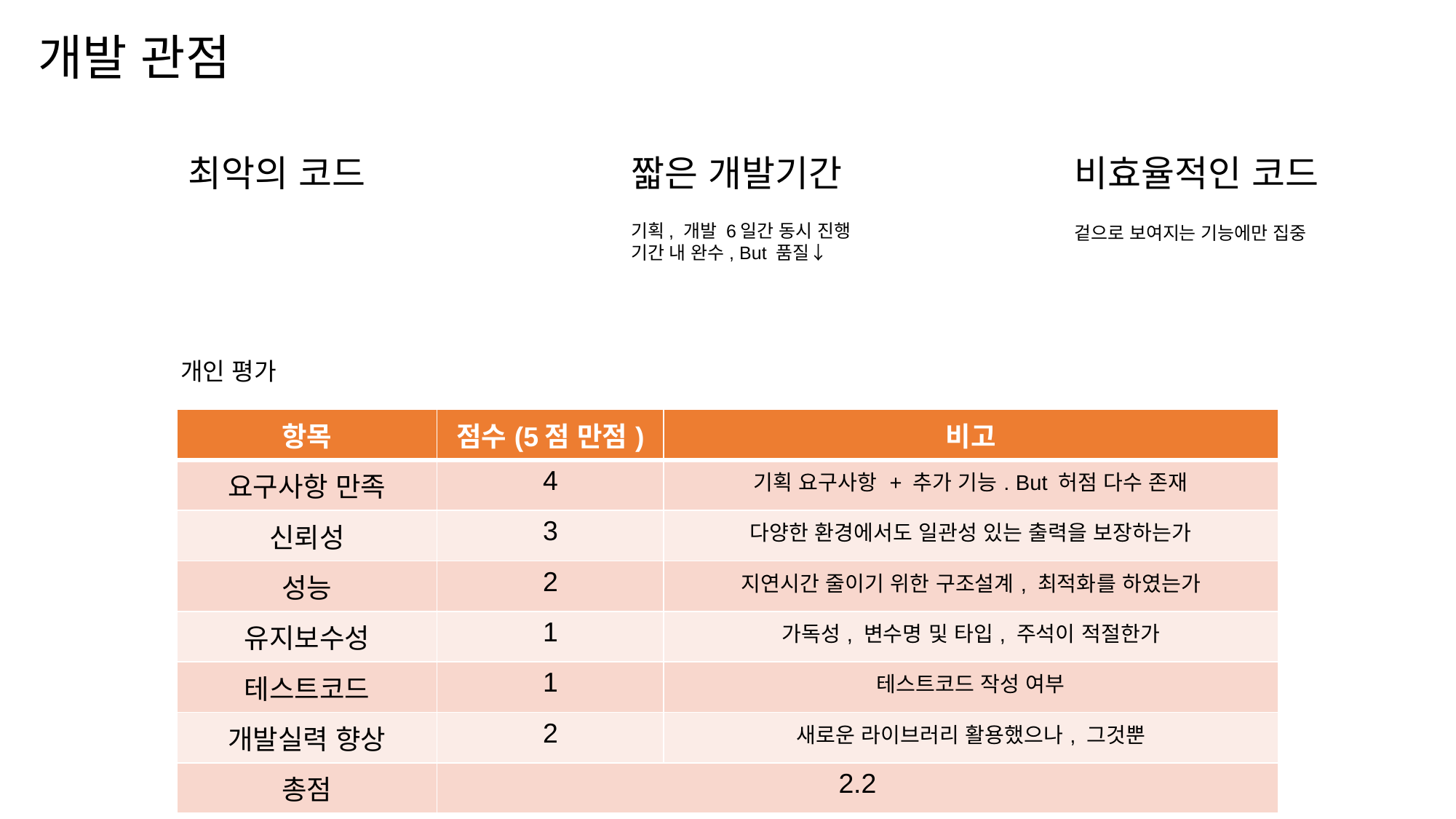

개발 관점
최악의 코드
짧은 개발기간
비효율적인 코드
기획, 개발 6일간 동시 진행
기간 내 완수, But 품질↓
겉으로 보여지는 기능에만 집중
개인 평가
| 항목 | 점수(5점 만점) | 비고 |
| --- | --- | --- |
| 요구사항 만족 | 4 | 기획 요구사항 + 추가 기능. But 허점 다수 존재 |
| 신뢰성 | 3 | 다양한 환경에서도 일관성 있는 출력을 보장하는가 |
| 성능 | 2 | 지연시간 줄이기 위한 구조설계, 최적화를 하였는가 |
| 유지보수성 | 1 | 가독성, 변수명 및 타입, 주석이 적절한가 |
| 테스트코드 | 1 | 테스트코드 작성 여부 |
| 개발실력 향상 | 2 | 새로운 라이브러리 활용했으나, 그것뿐 |
| 총점 | 2.2 |  |